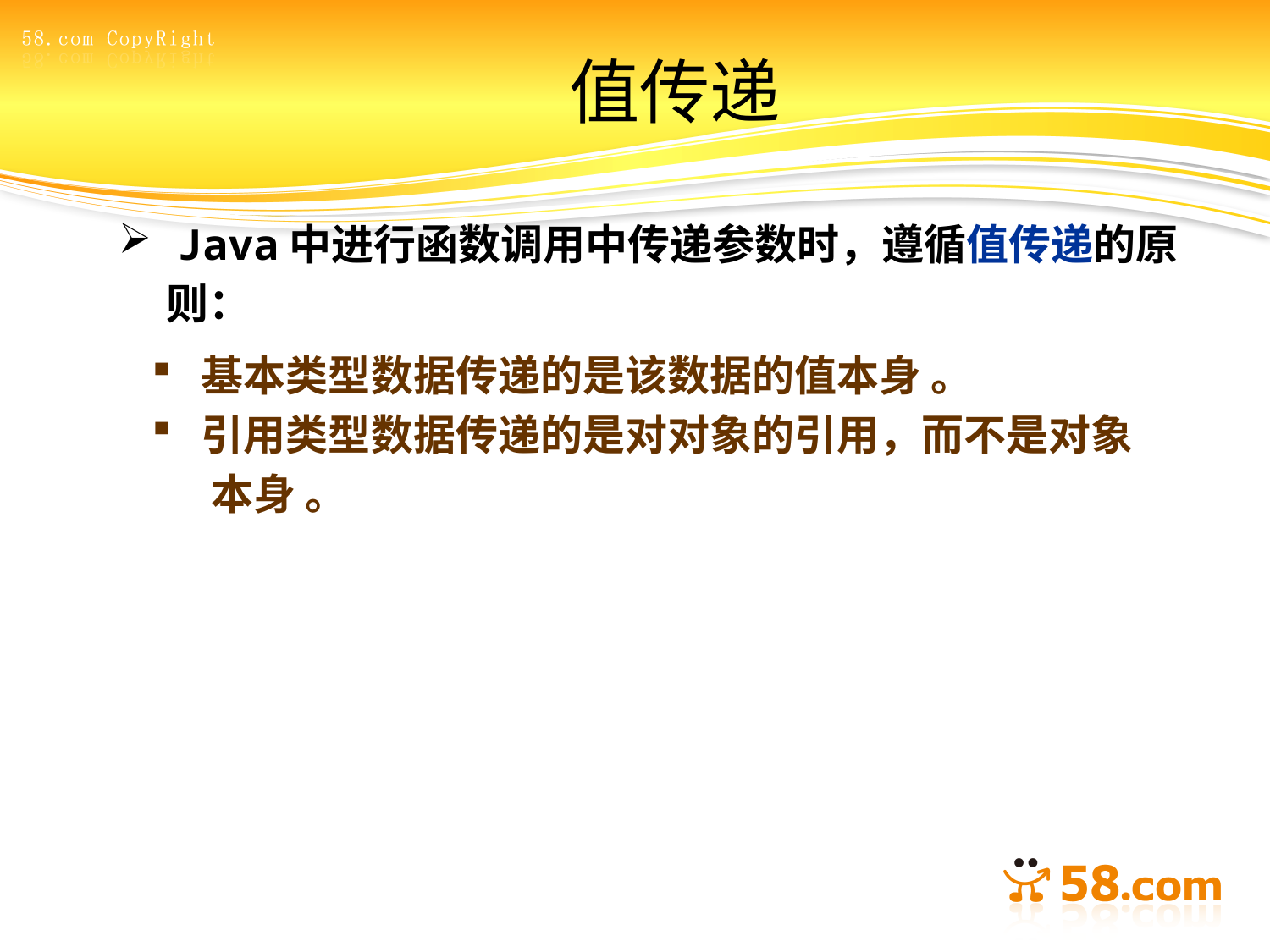

# 值传递
 Java中进行函数调用中传递参数时，遵循值传递的原
    则：
 基本类型数据传递的是该数据的值本身 。
 引用类型数据传递的是对对象的引用，而不是对象
  本身 。